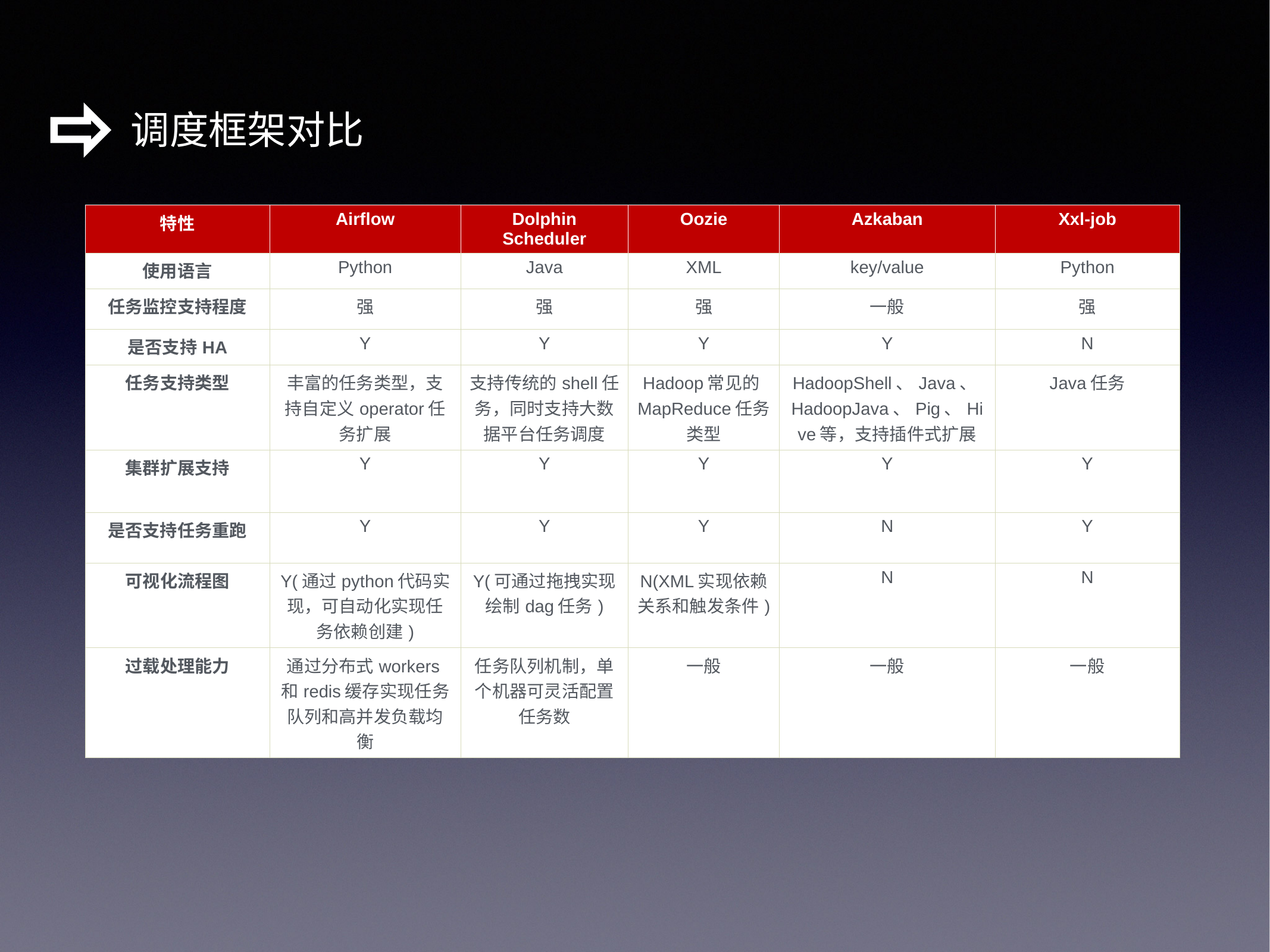

调度框架对比

| 特性 | Airflow | Dolphin Scheduler | Oozie | Azkaban | Xxl-job |
| --- | --- | --- | --- | --- | --- |
| 使用语言 | Python | Java | XML | key/value | Python |
| 任务监控支持程度 | 强 | 强 | 强 | 一般 | 强 |
| 是否支持HA | Y | Y | Y | Y | N |
| 任务支持类型 | 丰富的任务类型，支持自定义operator任务扩展 | 支持传统的shell任务，同时支持大数据平台任务调度 | Hadoop常见的MapReduce任务类型 | HadoopShell、Java、HadoopJava、Pig、Hive等，支持插件式扩展 | Java任务 |
| 集群扩展支持 | Y | Y | Y | Y | Y |
| 是否支持任务重跑 | Y | Y | Y | N | Y |
| 可视化流程图 | Y(通过python代码实现，可自动化实现任务依赖创建) | Y(可通过拖拽实现绘制dag任务) | N(XML实现依赖关系和触发条件) | N | N |
| 过载处理能力 | 通过分布式workers和redis缓存实现任务队列和高并发负载均衡 | 任务队列机制，单个机器可灵活配置任务数 | 一般 | 一般 | 一般 |